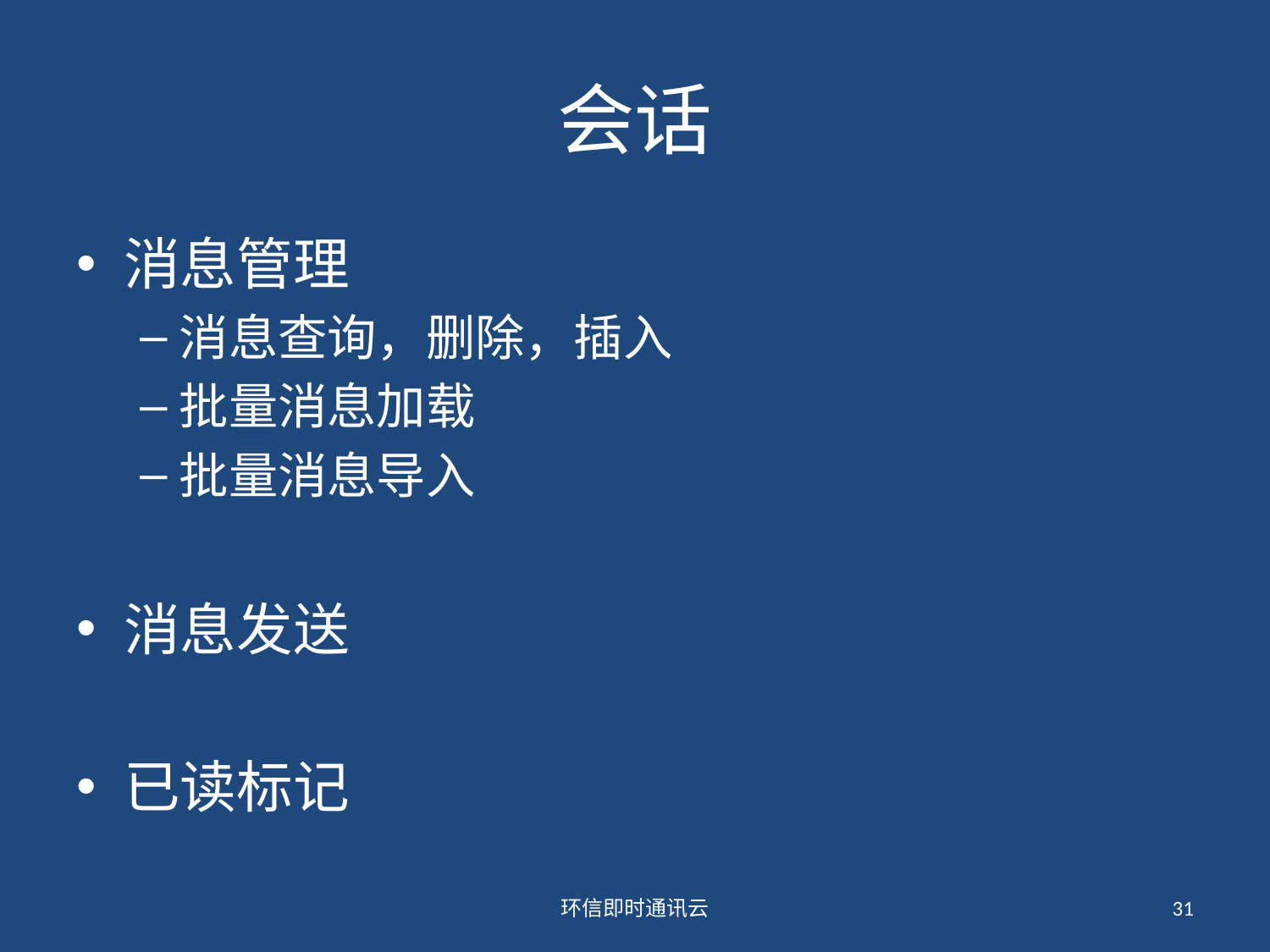

# 会话
消息管理
消息查询，删除，插入
批量消息加载
批量消息导入

消息发送

已读标记
环信即时通讯云
31